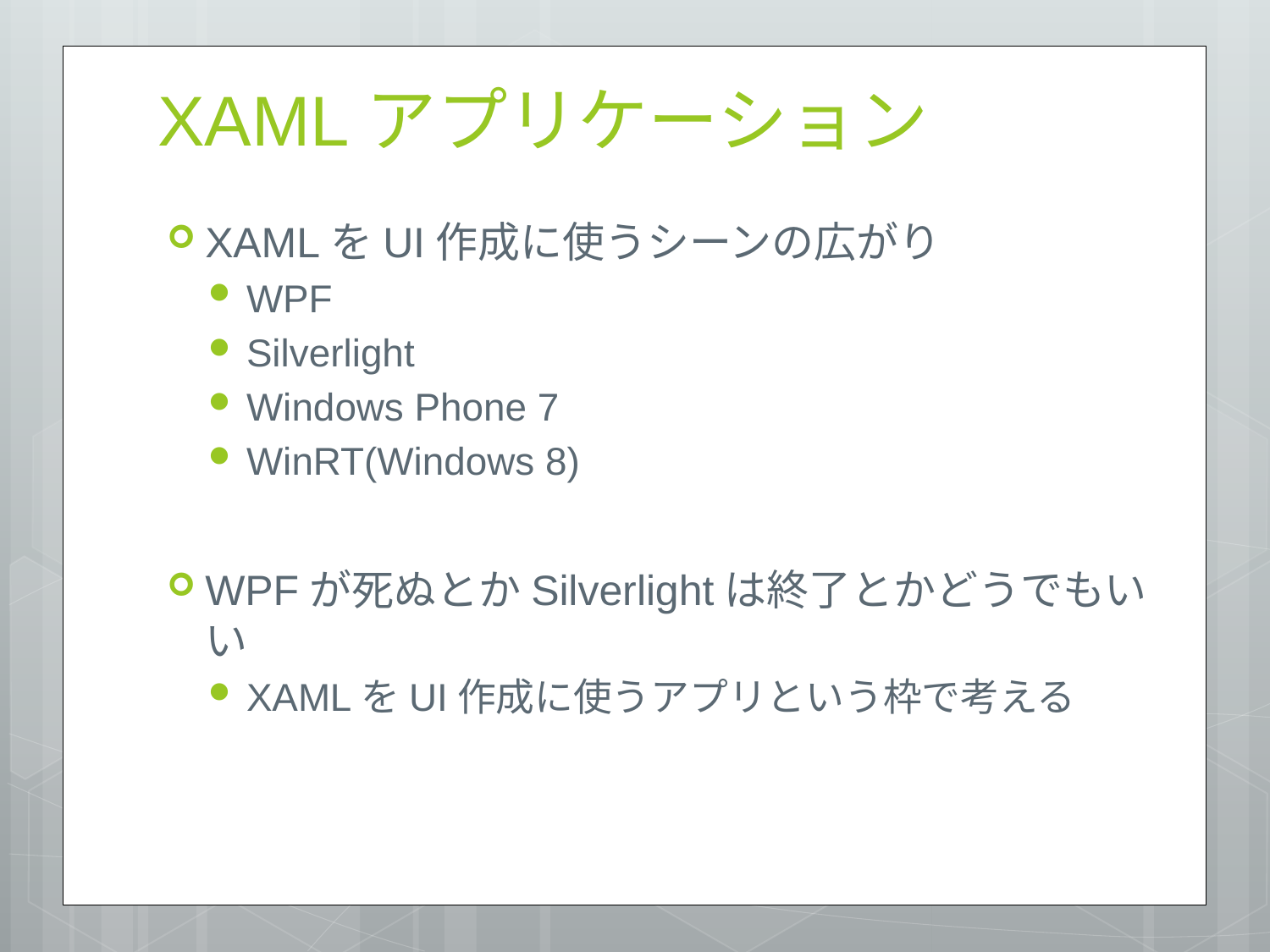

# XAMLアプリケーション
XAMLをUI作成に使うシーンの広がり
WPF
Silverlight
Windows Phone 7
WinRT(Windows 8)

WPFが死ぬとかSilverlightは終了とかどうでもいい
XAMLをUI作成に使うアプリという枠で考える